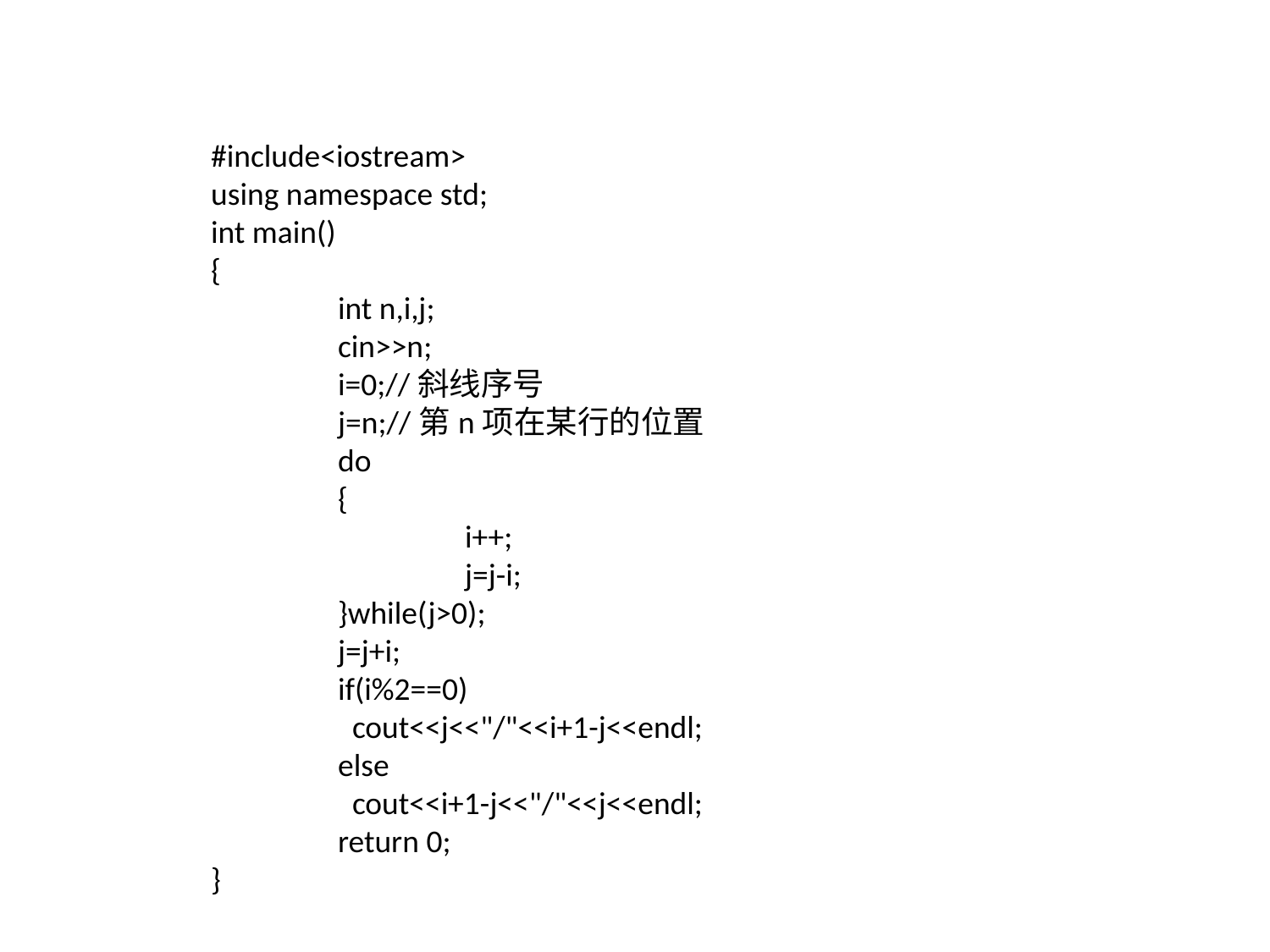

#include<iostream>
using namespace std;
int main()
{
	int n,i,j;
	cin>>n;
	i=0;//斜线序号
	j=n;//第n项在某行的位置
	do
	{
		i++;
		j=j-i;
	}while(j>0);
	j=j+i;
	if(i%2==0)
	  cout<<j<<"/"<<i+1-j<<endl;
	else
	  cout<<i+1-j<<"/"<<j<<endl;
	return 0;
}